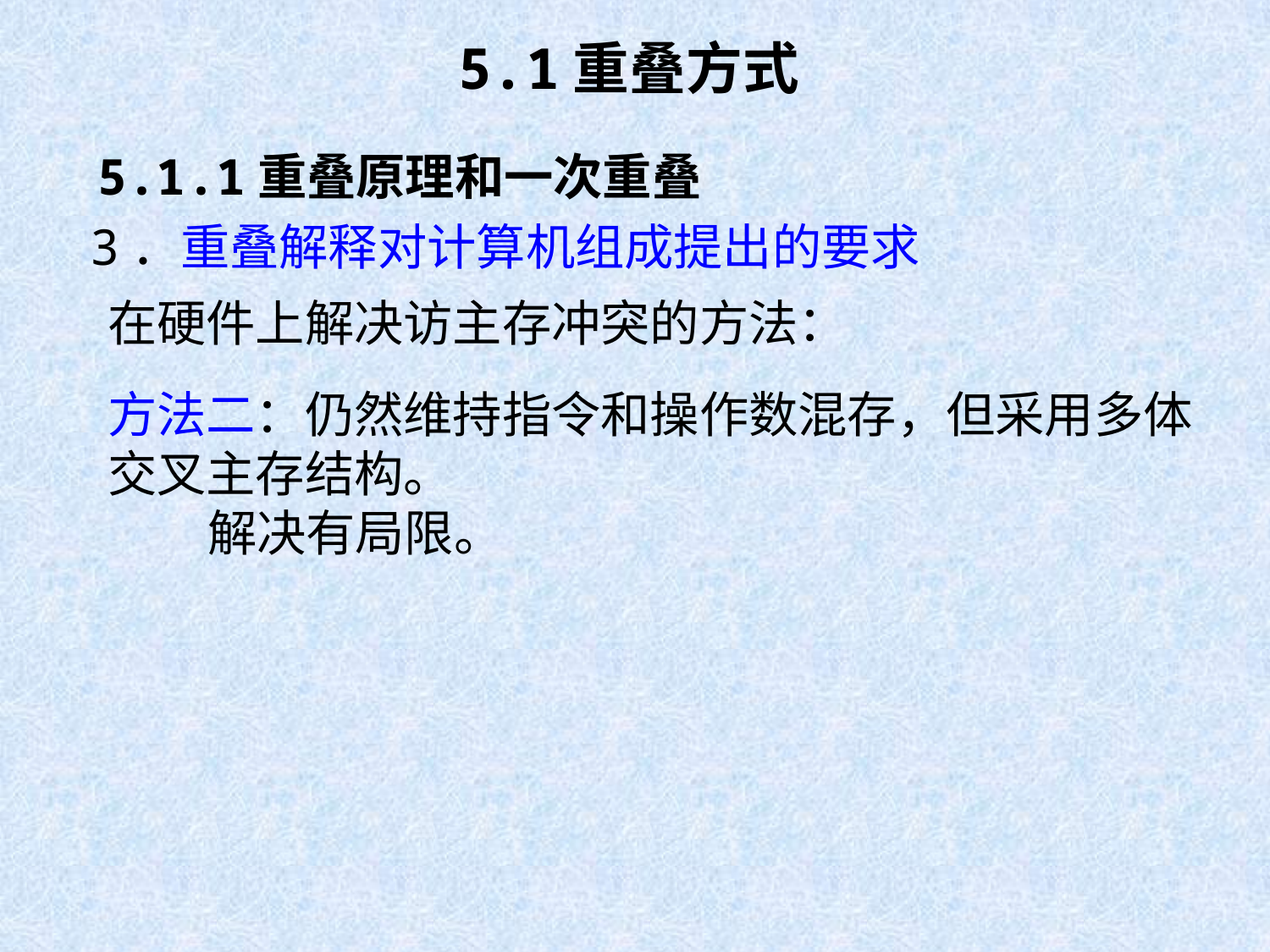

# 5.1重叠方式
5.1.1重叠原理和一次重叠
3．重叠解释对计算机组成提出的要求
在硬件上解决访主存冲突的方法：
方法二：仍然维持指令和操作数混存，但采用多体交叉主存结构。
        解决有局限。